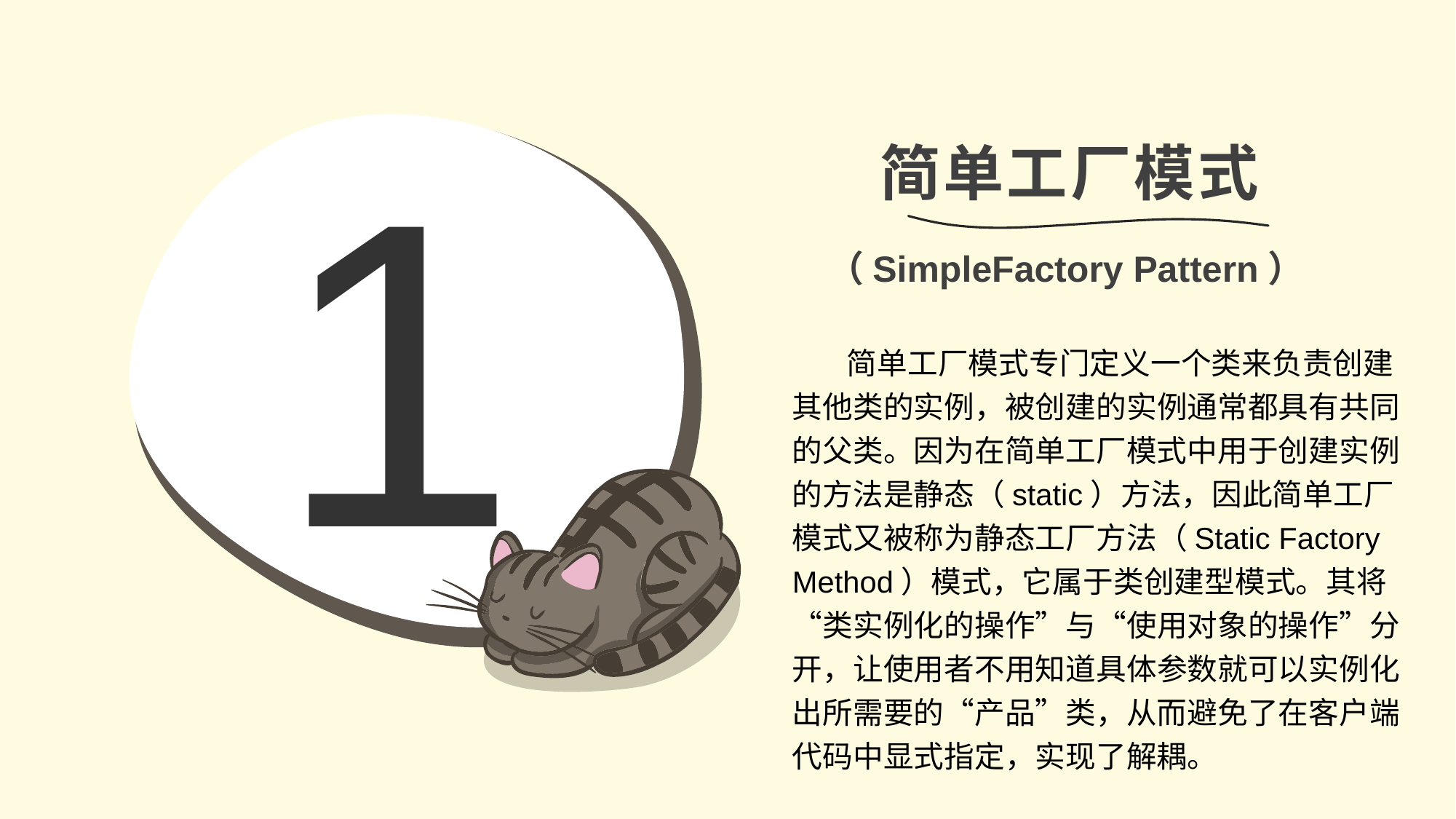

1

简单工厂模式

（SimpleFactory Pattern）
简单工厂模式专门定义一个类来负责创建其他类的实例，被创建的实例通常都具有共同的父类。因为在简单工厂模式中用于创建实例的方法是静态（static）方法，因此简单工厂模式又被称为静态工厂方法（Static Factory Method）模式，它属于类创建型模式。其将“类实例化的操作”与“使用对象的操作”分开，让使用者不用知道具体参数就可以实例化出所需要的“产品”类，从而避免了在客户端代码中显式指定，实现了解耦。